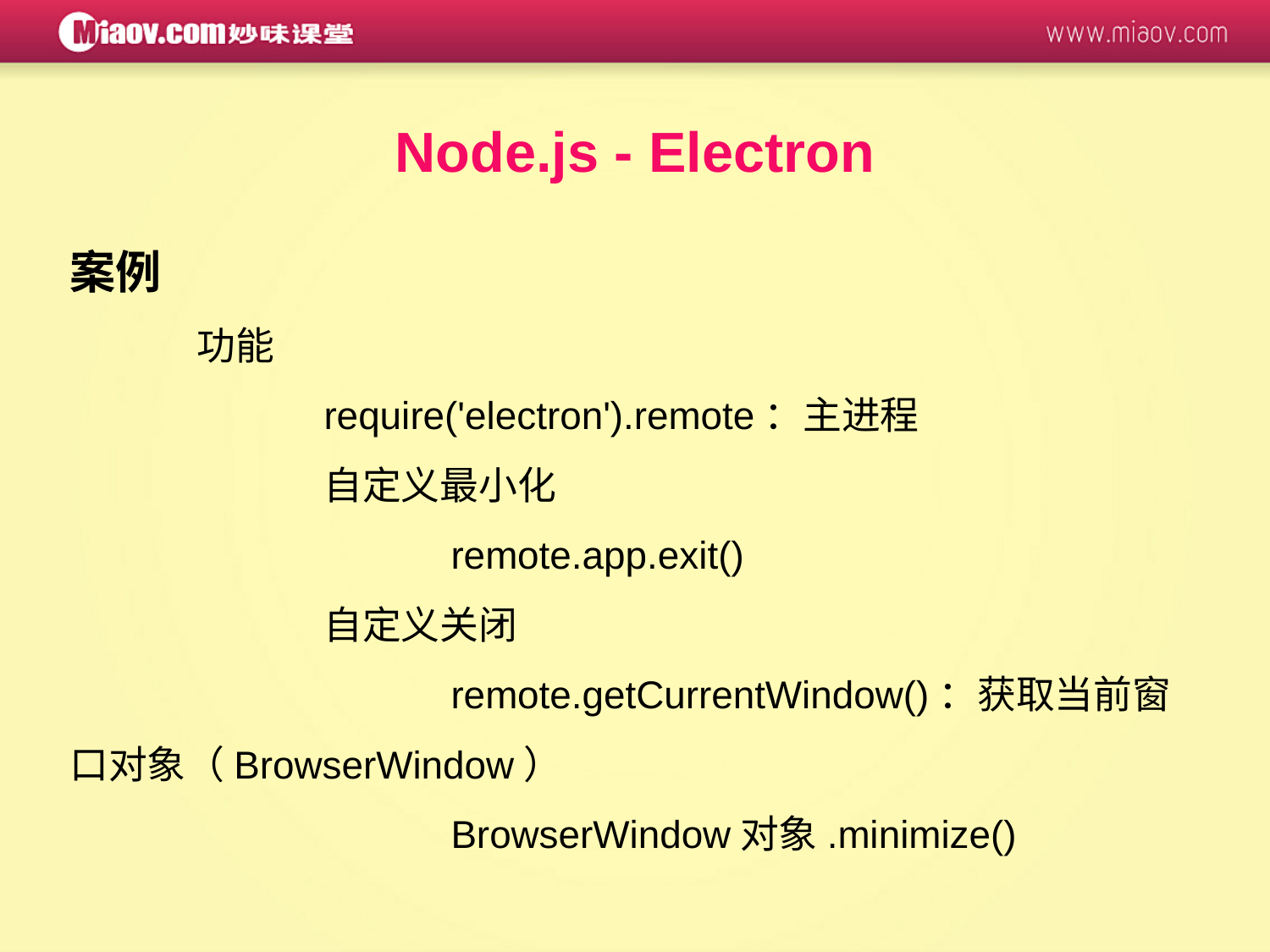

Node.js - Electron
案例
	功能
		require('electron').remote：主进程
		自定义最小化
			remote.app.exit()
		自定义关闭
			remote.getCurrentWindow()：获取当前窗口对象（BrowserWindow）
			BrowserWindow对象.minimize()